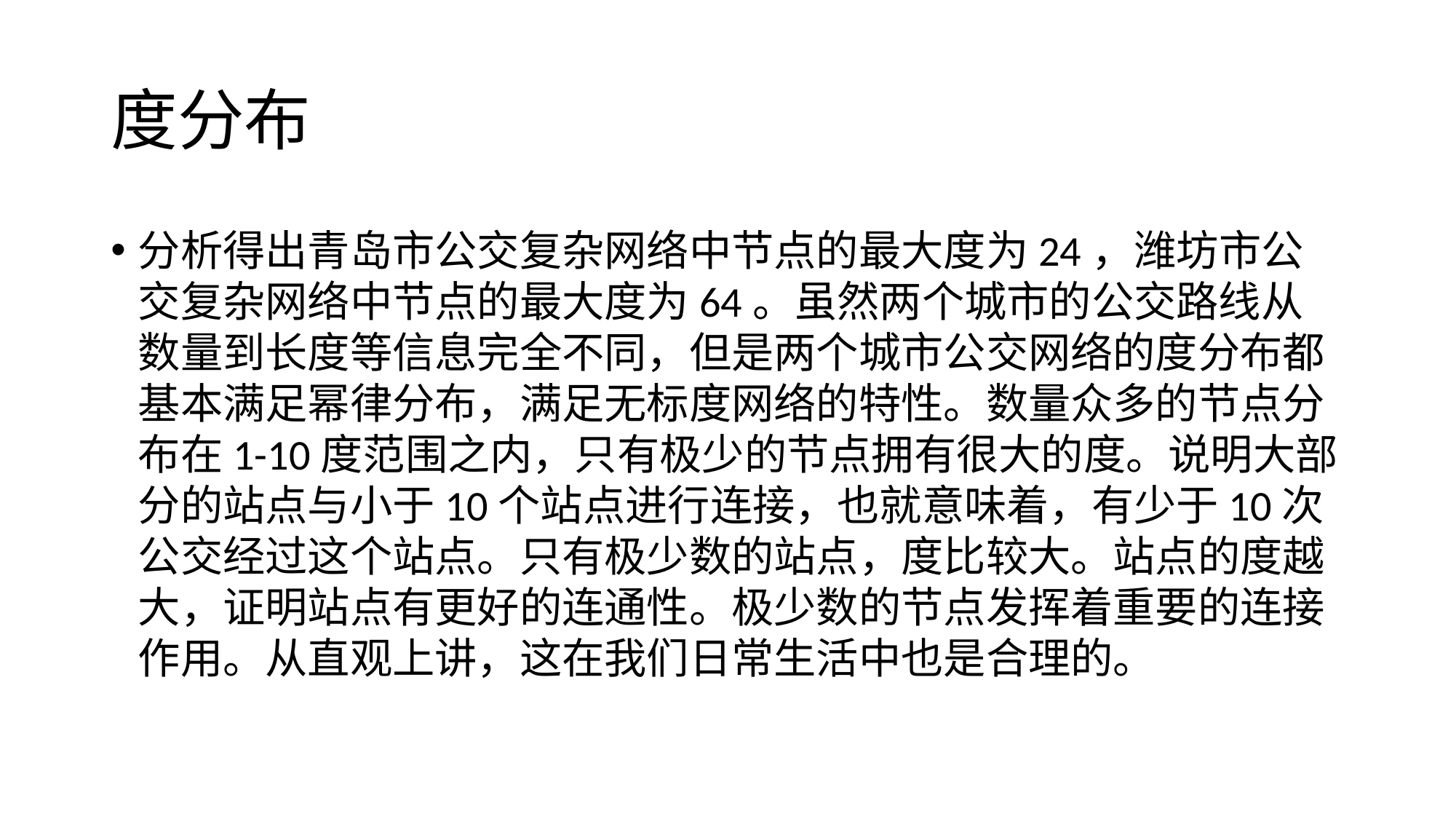

# 度分布
分析得出青岛市公交复杂网络中节点的最大度为24，潍坊市公交复杂网络中节点的最大度为64。虽然两个城市的公交路线从数量到长度等信息完全不同，但是两个城市公交网络的度分布都基本满足幂律分布，满足无标度网络的特性。数量众多的节点分布在1-10度范围之内，只有极少的节点拥有很大的度。说明大部分的站点与小于10个站点进行连接，也就意味着，有少于10次公交经过这个站点。只有极少数的站点，度比较大。站点的度越大，证明站点有更好的连通性。极少数的节点发挥着重要的连接作用。从直观上讲，这在我们日常生活中也是合理的。